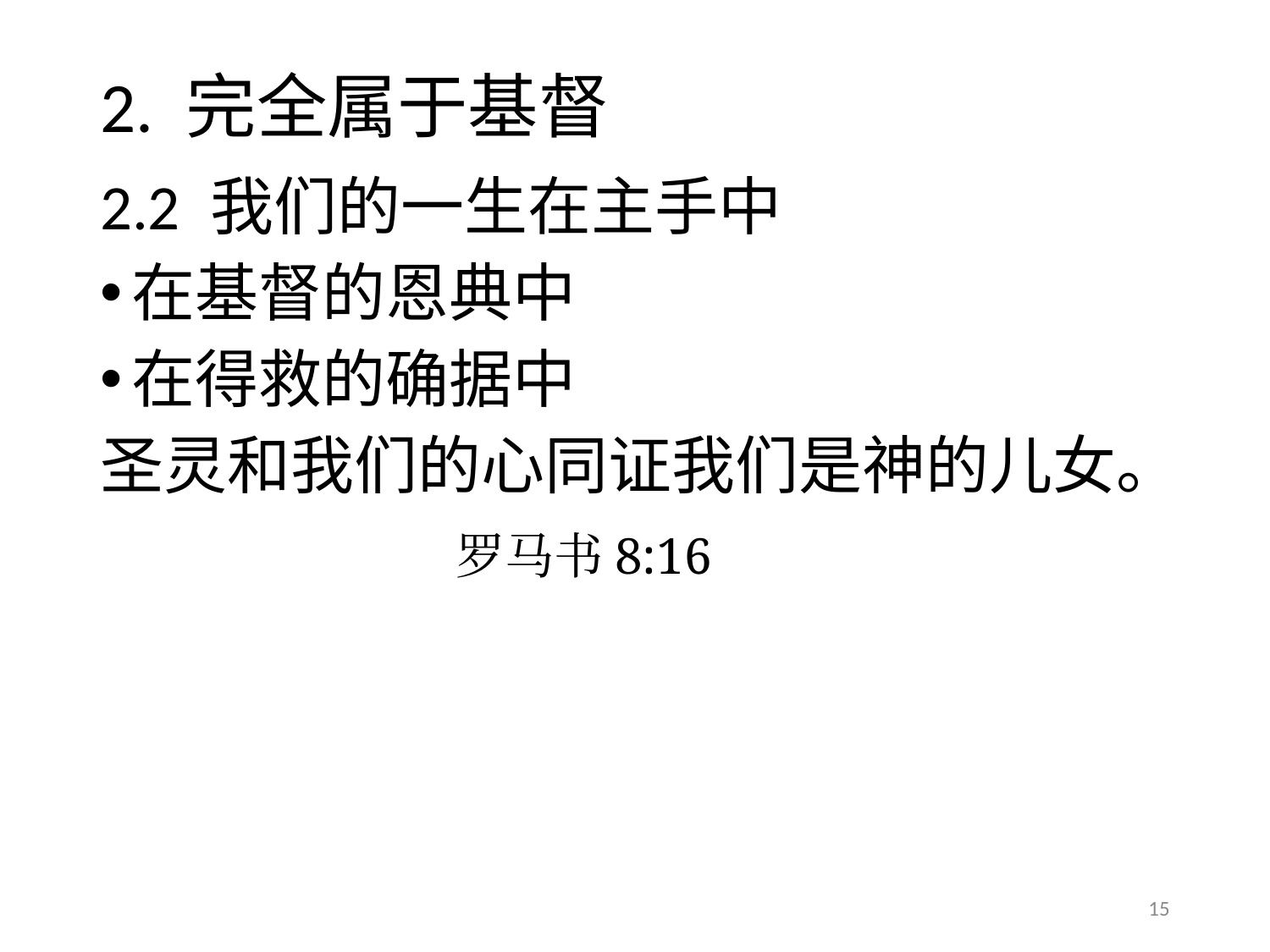

# 2. 完全属于基督
2.2 我们的一生在主手中
在基督的恩典中
在得救的确据中
圣灵和我们的心同证我们是神的儿女。
                        罗马书8:16
15